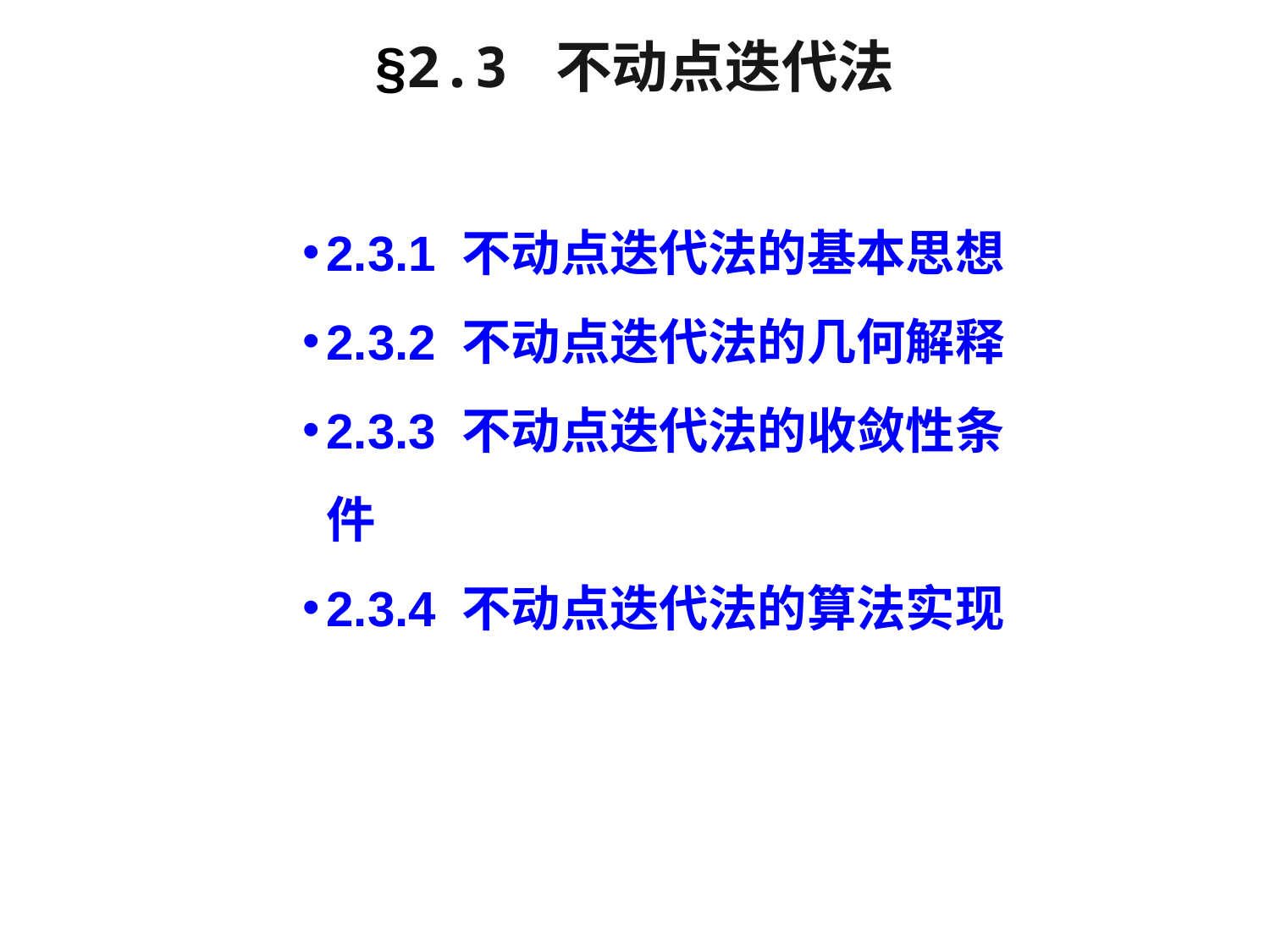

# §2.3 不动点迭代法
2.3.1 不动点迭代法的基本思想
2.3.2 不动点迭代法的几何解释
2.3.3 不动点迭代法的收敛性条件
2.3.4 不动点迭代法的算法实现